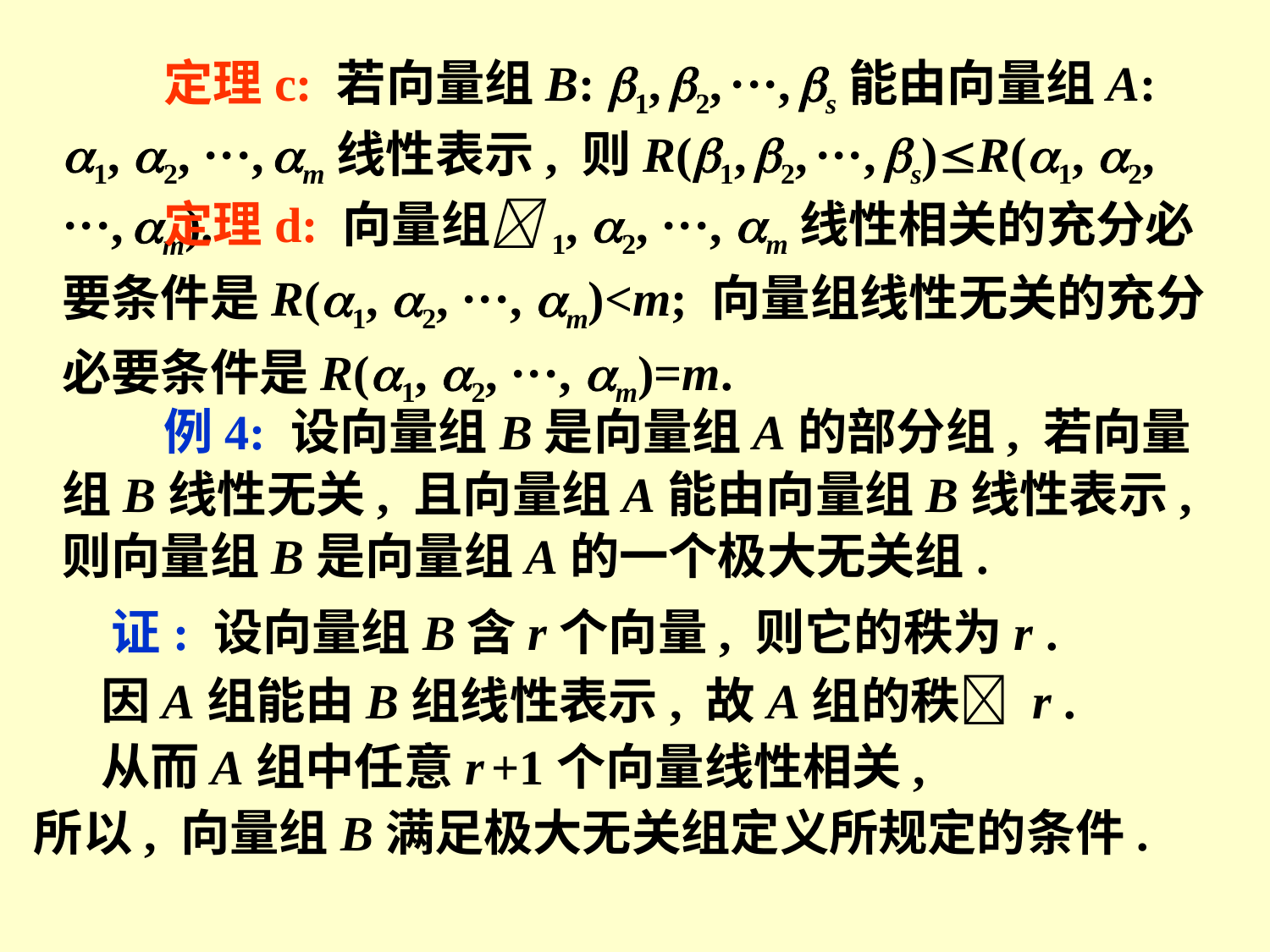

定理c: 若向量组B: β1, β2, ···, βs能由向量组A: α1, α2, ···, αm线性表示, 则R(β1, β2, ···, βs)≤R(α1, α2, ···, αm).
        定理d: 向量组α1, α2, ···, αm线性相关的充分必要条件是R(α1, α2, ···, αm)<m; 向量组线性无关的充分必要条件是R(α1, α2, ···, αm)=m.
        例4: 设向量组B是向量组A的部分组, 若向量组B线性无关, 且向量组A能由向量组B线性表示, 则向量组B是向量组A的一个极大无关组.
证: 设向量组B含r个向量, 则它的秩为r .
因A组能由B组线性表示, 故A组的秩≤ r .
从而A组中任意r +1个向量线性相关,
所以, 向量组B满足极大无关组定义所规定的条件.